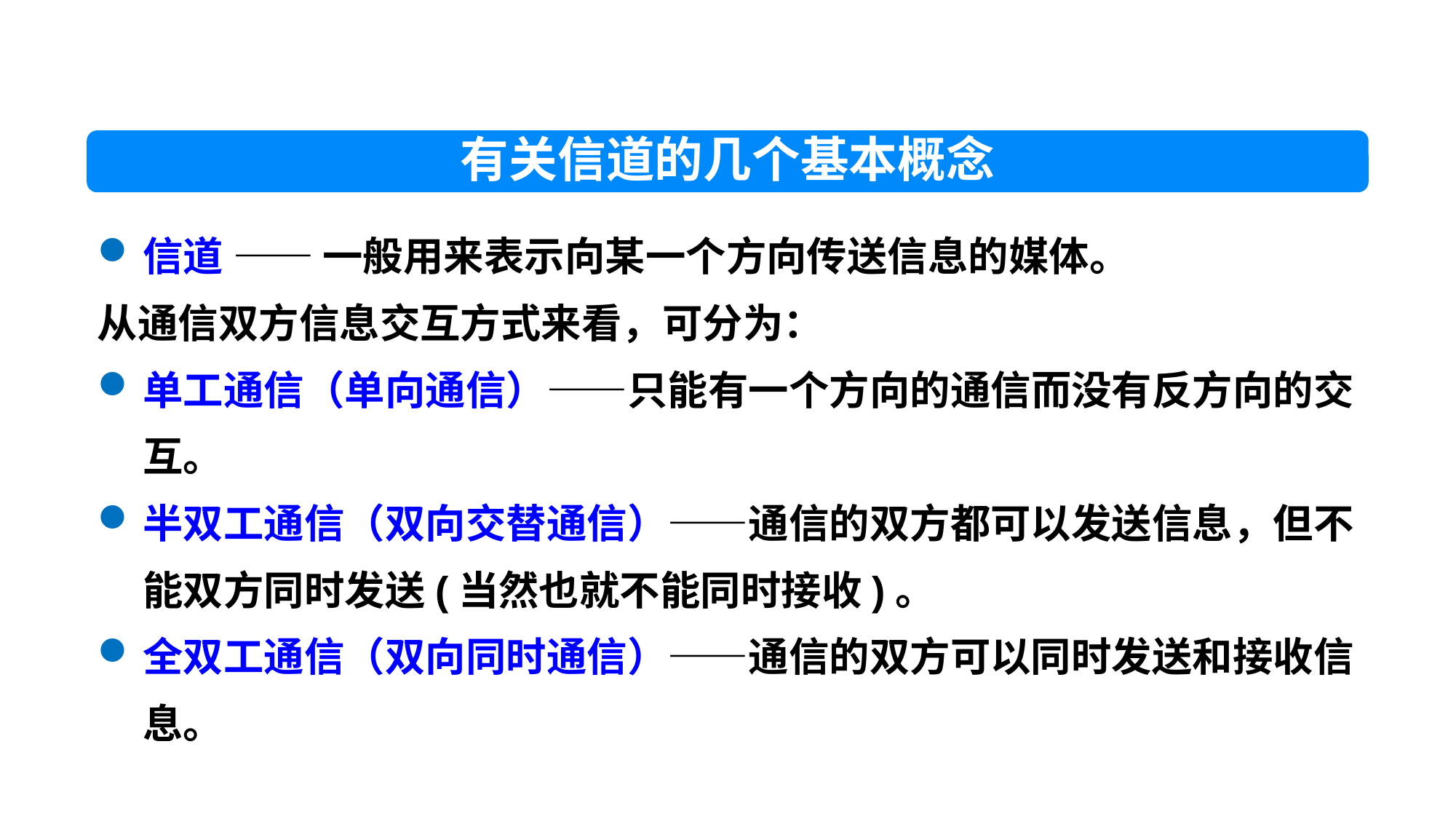

有关信道的几个基本概念

信道 —— 一般用来表示向某一个方向传送信息的媒体。
从通信双方信息交互方式来看，可分为：
单工通信（单向通信）——只能有一个方向的通信而没有反方向的交互。
半双工通信（双向交替通信）——通信的双方都可以发送信息，但不能双方同时发送(当然也就不能同时接收)。
全双工通信（双向同时通信）——通信的双方可以同时发送和接收信息。